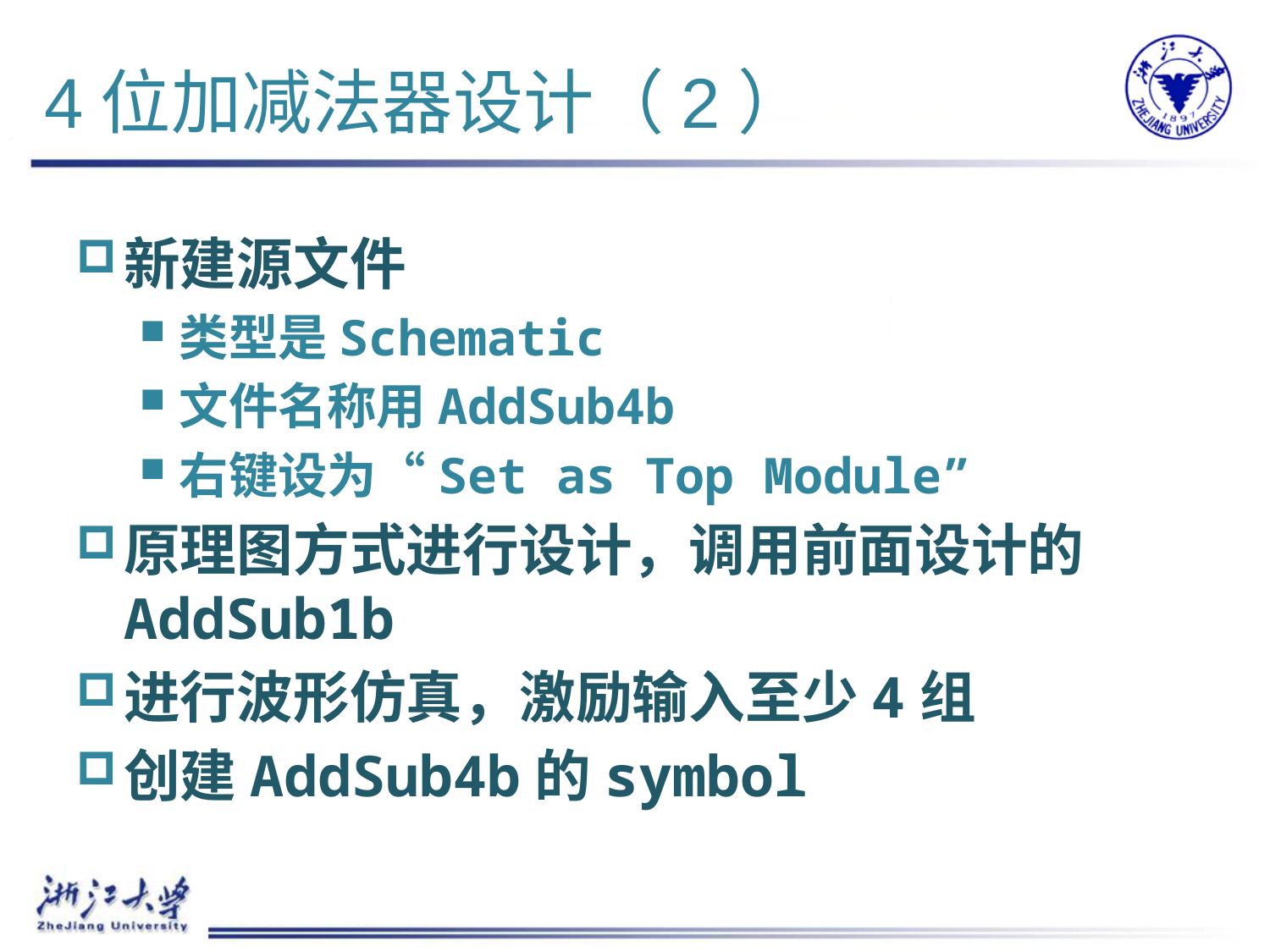

# 4位加减法器设计（2）
新建源文件
类型是Schematic
文件名称用AddSub4b
右键设为“Set as Top Module”
原理图方式进行设计，调用前面设计的AddSub1b
进行波形仿真，激励输入至少4组
创建AddSub4b的symbol